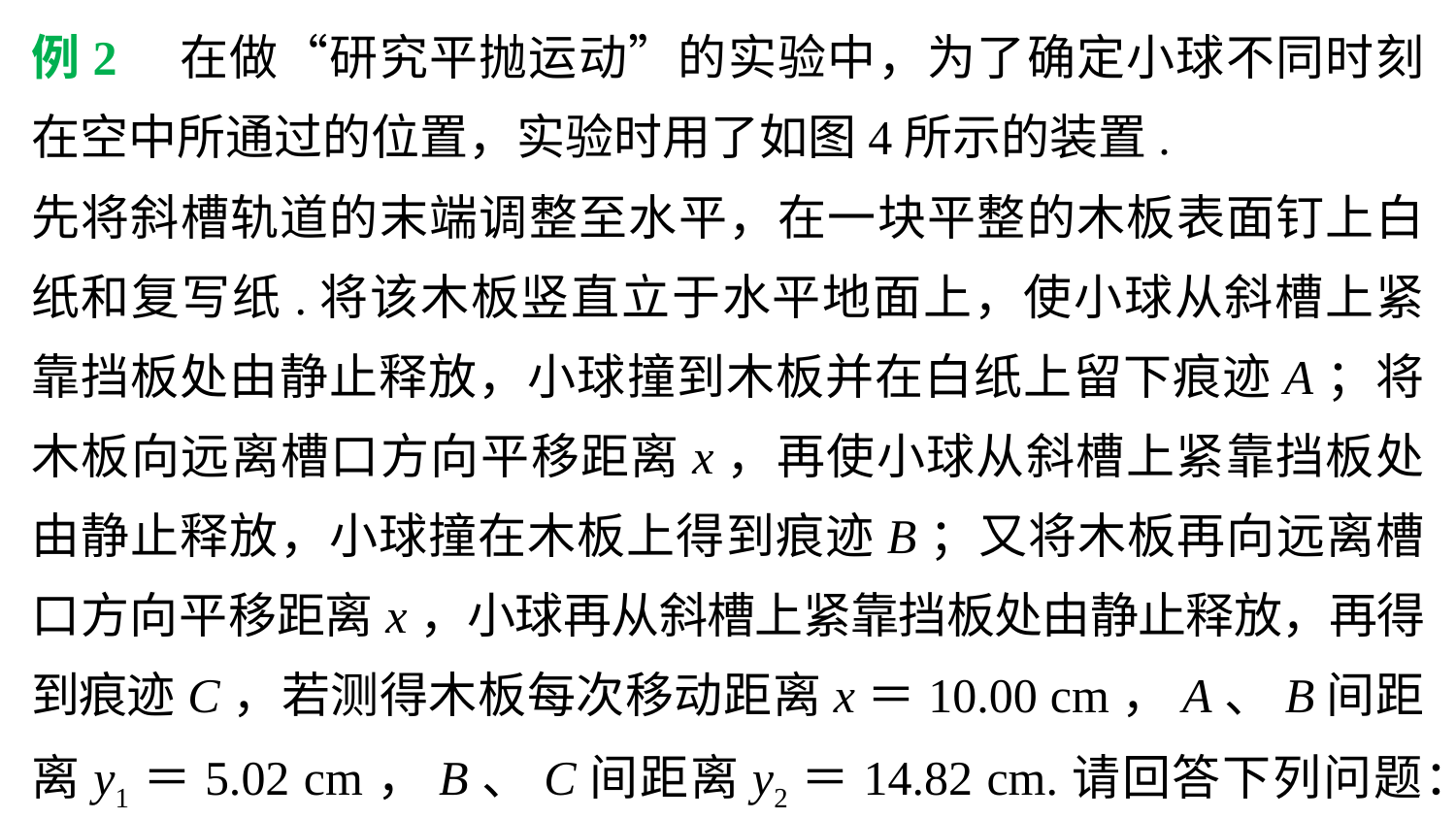

例2　在做“研究平抛运动”的实验中，为了确定小球不同时刻在空中所通过的位置，实验时用了如图4所示的装置.
先将斜槽轨道的末端调整至水平，在一块平整的木板表面钉上白纸和复写纸.将该木板竖直立于水平地面上，使小球从斜槽上紧靠挡板处由静止释放，小球撞到木板并在白纸上留下痕迹A；将木板向远离槽口方向平移距离x，再使小球从斜槽上紧靠挡板处由静止释放，小球撞在木板上得到痕迹B；又将木板再向远离槽口方向平移距离x，小球再从斜槽上紧靠挡板处由静止释放，再得到痕迹C，若测得木板每次移动距离x＝10.00 cm，A、B间距离y1＝5.02 cm，B、C间距离y2＝14.82 cm.请回答下列问题：(g取9.8 m/s2)